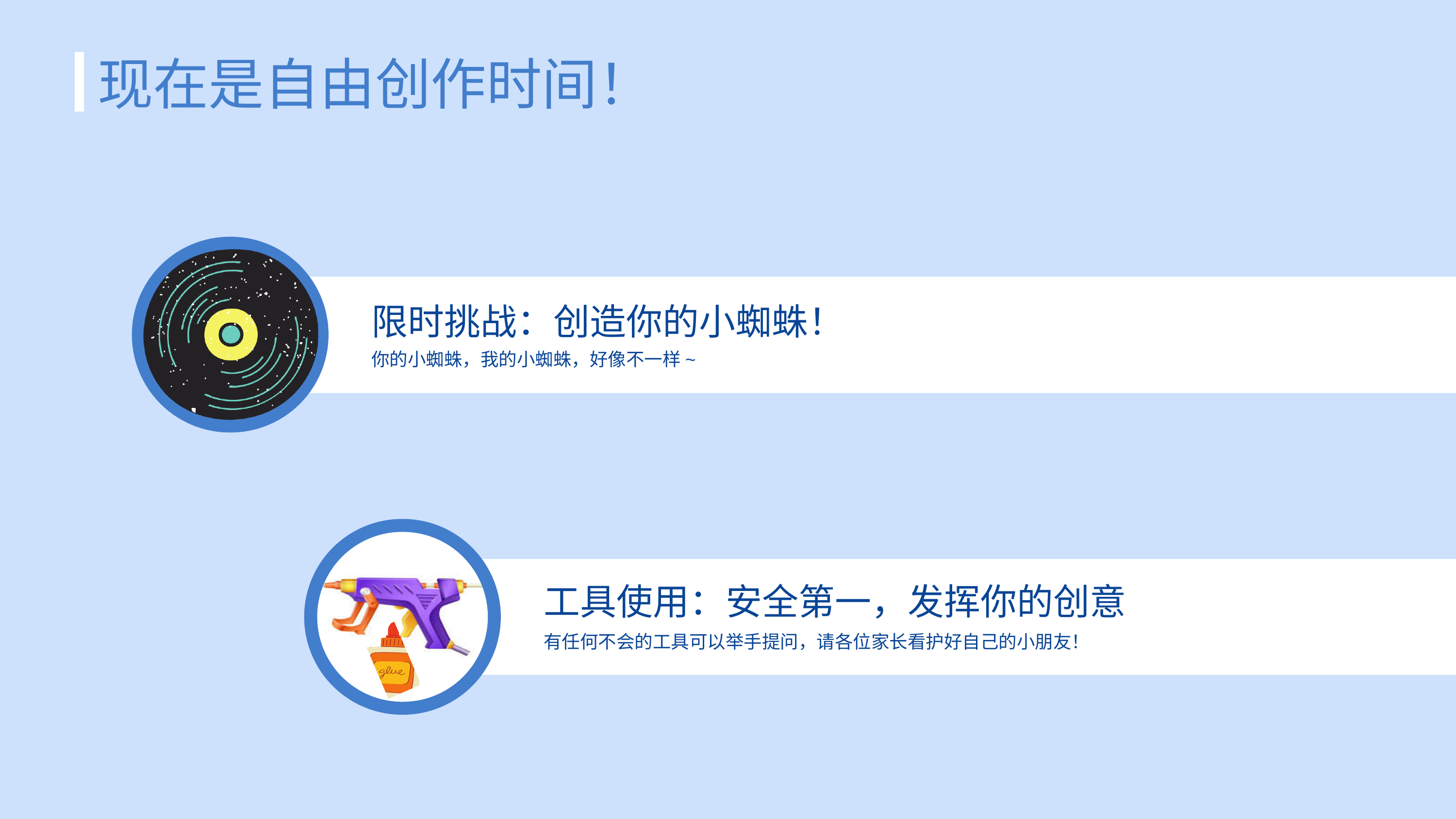

版权：咦派胡言
现在是自由创作时间！

限时挑战：创造你的小蜘蛛！
你的小蜘蛛，我的小蜘蛛，好像不一样~

工具使用：安全第一，发挥你的创意

有任何不会的工具可以举手提问，请各位家长看护好自己的小朋友！
版权：咦派胡言